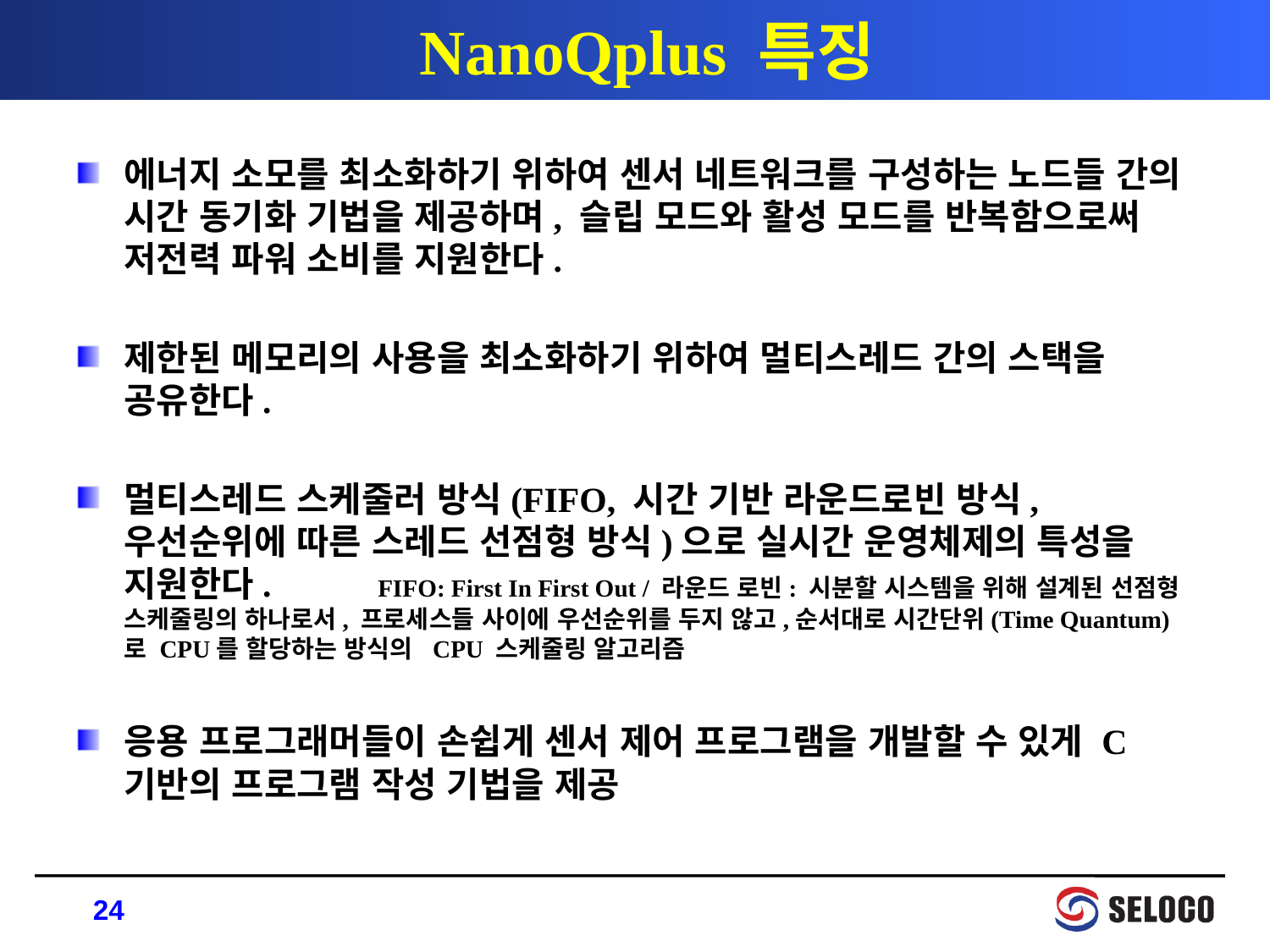

# NanoQplus 특징
에너지 소모를 최소화하기 위하여 센서 네트워크를 구성하는 노드들 간의 시간 동기화 기법을 제공하며, 슬립 모드와 활성 모드를 반복함으로써 저전력 파워 소비를 지원한다.

제한된 메모리의 사용을 최소화하기 위하여 멀티스레드 간의 스택을 공유한다.

멀티스레드 스케줄러 방식(FIFO, 시간 기반 라운드로빈 방식, 우선순위에 따른 스레드 선점형 방식)으로 실시간 운영체제의 특성을 지원한다. 	FIFO: First In First Out / 라운드 로빈: 시분할 시스템을 위해 설계된 선점형  스케줄링의 하나로서, 프로세스들 사이에 우선순위를 두지 않고,순서대로 시간단위(Time Quantum)로 CPU를 할당하는 방식의  CPU 스케줄링 알고리즘

응용 프로그래머들이 손쉽게 센서 제어 프로그램을 개발할 수 있게 C 기반의 프로그램 작성 기법을 제공
24